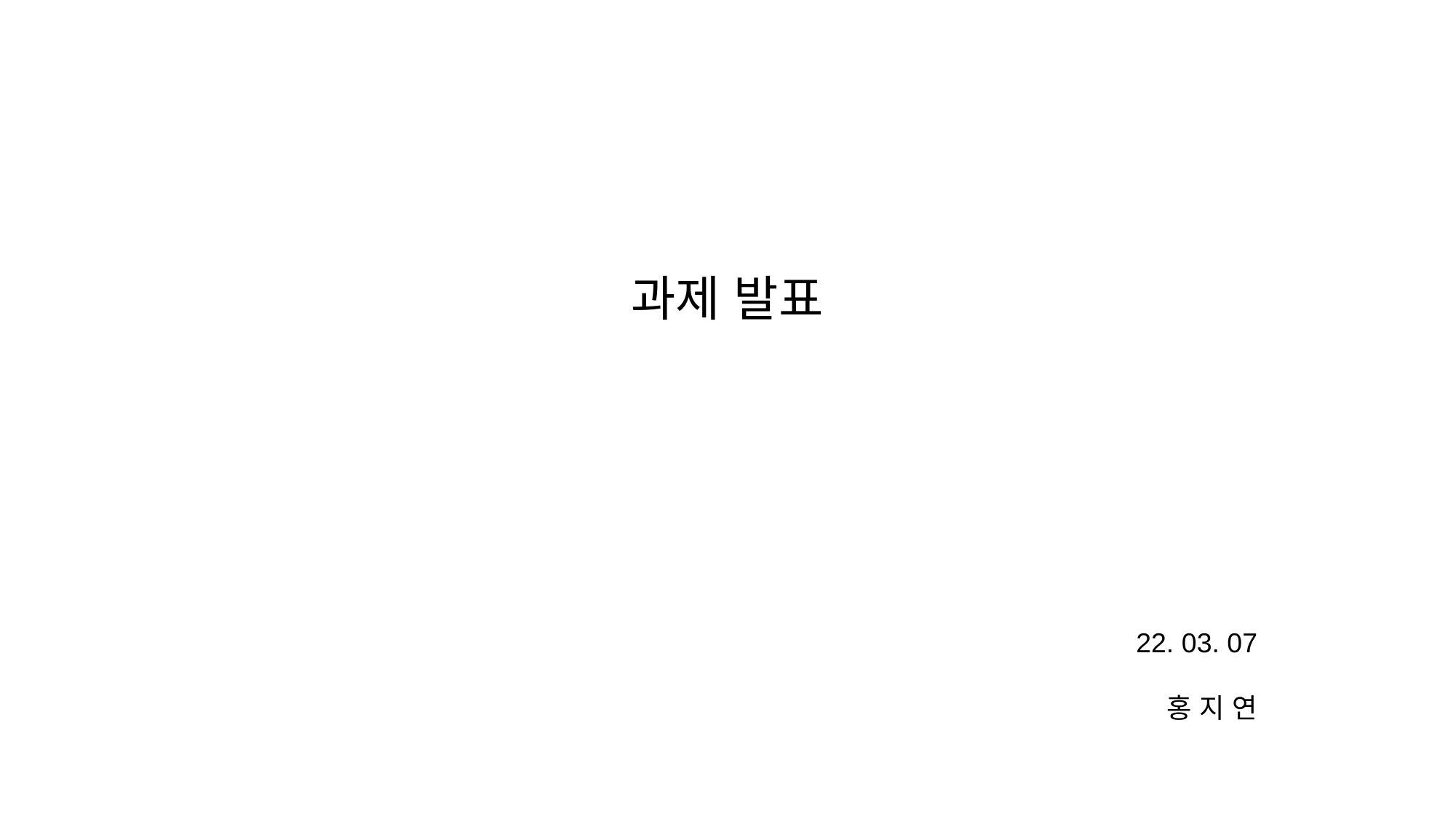

과제 발표
22. 03. 07
홍 지 연